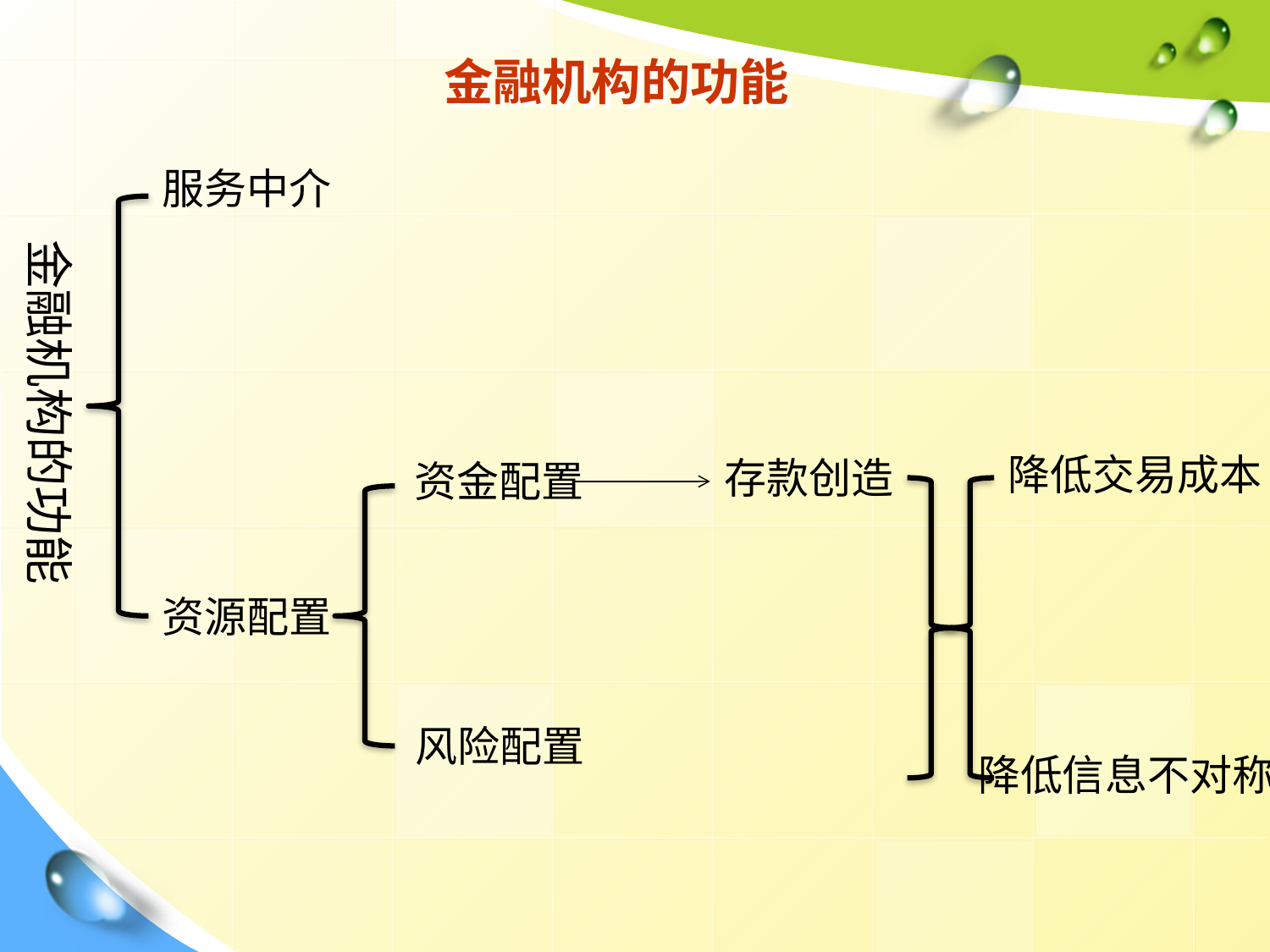

# 金融机构的功能
服务中介

金融机构的功能
降低交易成本
存款创造
资金配置

资源配置
风险配置
降低信息不对称